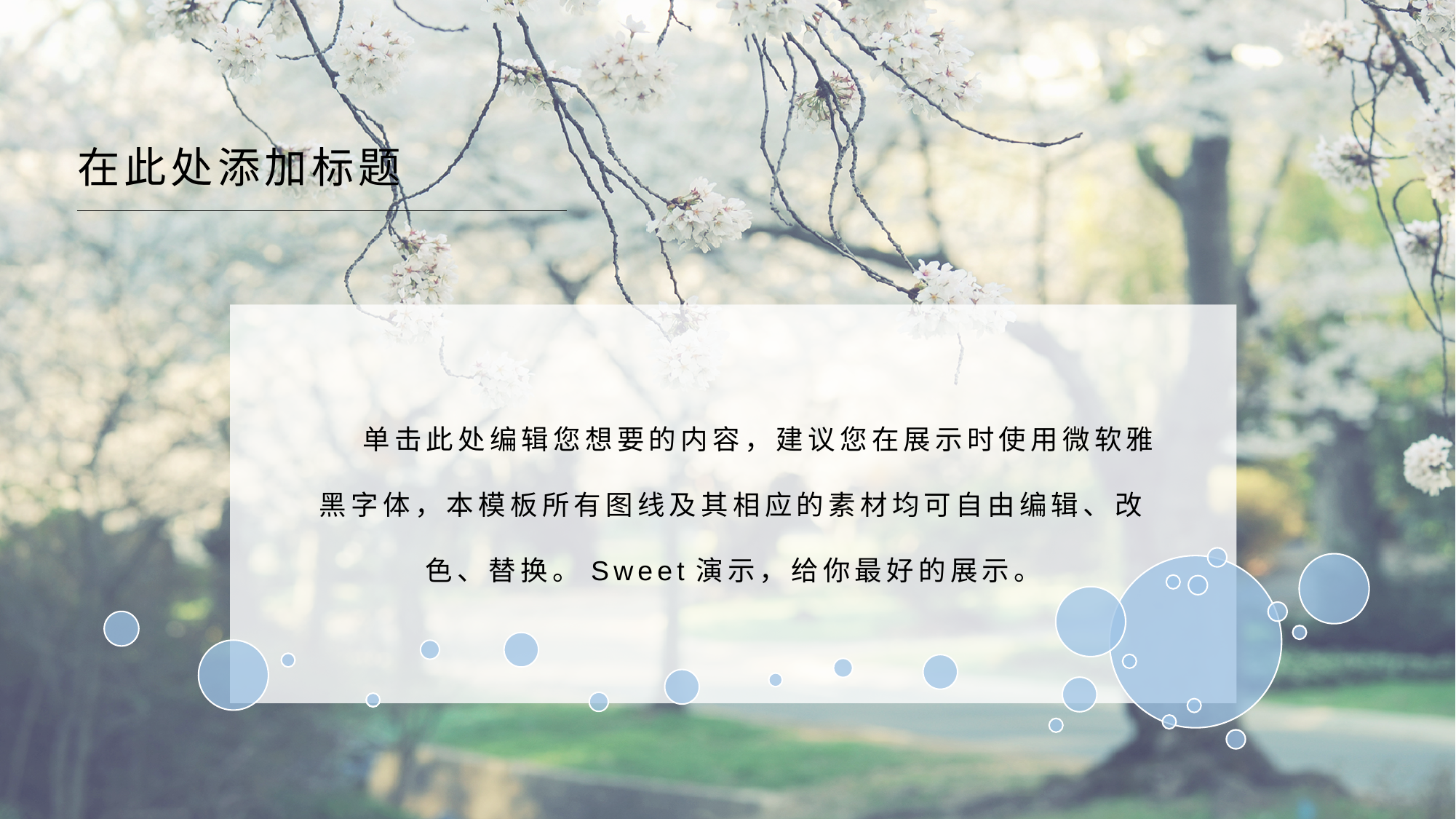

在此处添加标题
单击此处编辑您想要的内容，建议您在展示时使用微软雅黑字体，本模板所有图线及其相应的素材均可自由编辑、改色、替换。Sweet演示，给你最好的展示。